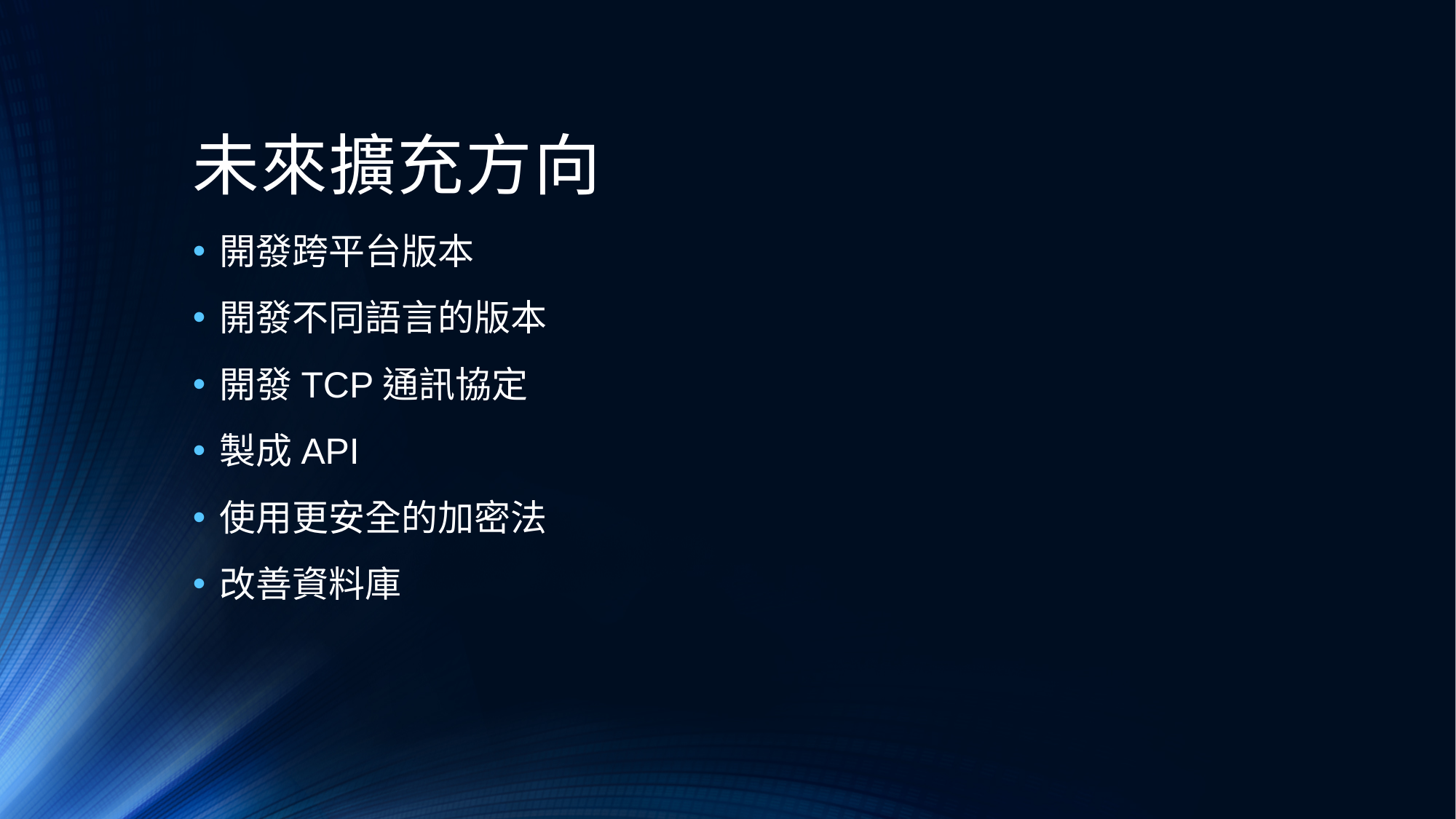

# 未來擴充方向
開發跨平台版本
開發不同語言的版本
開發TCP通訊協定
製成API
使用更安全的加密法
改善資料庫